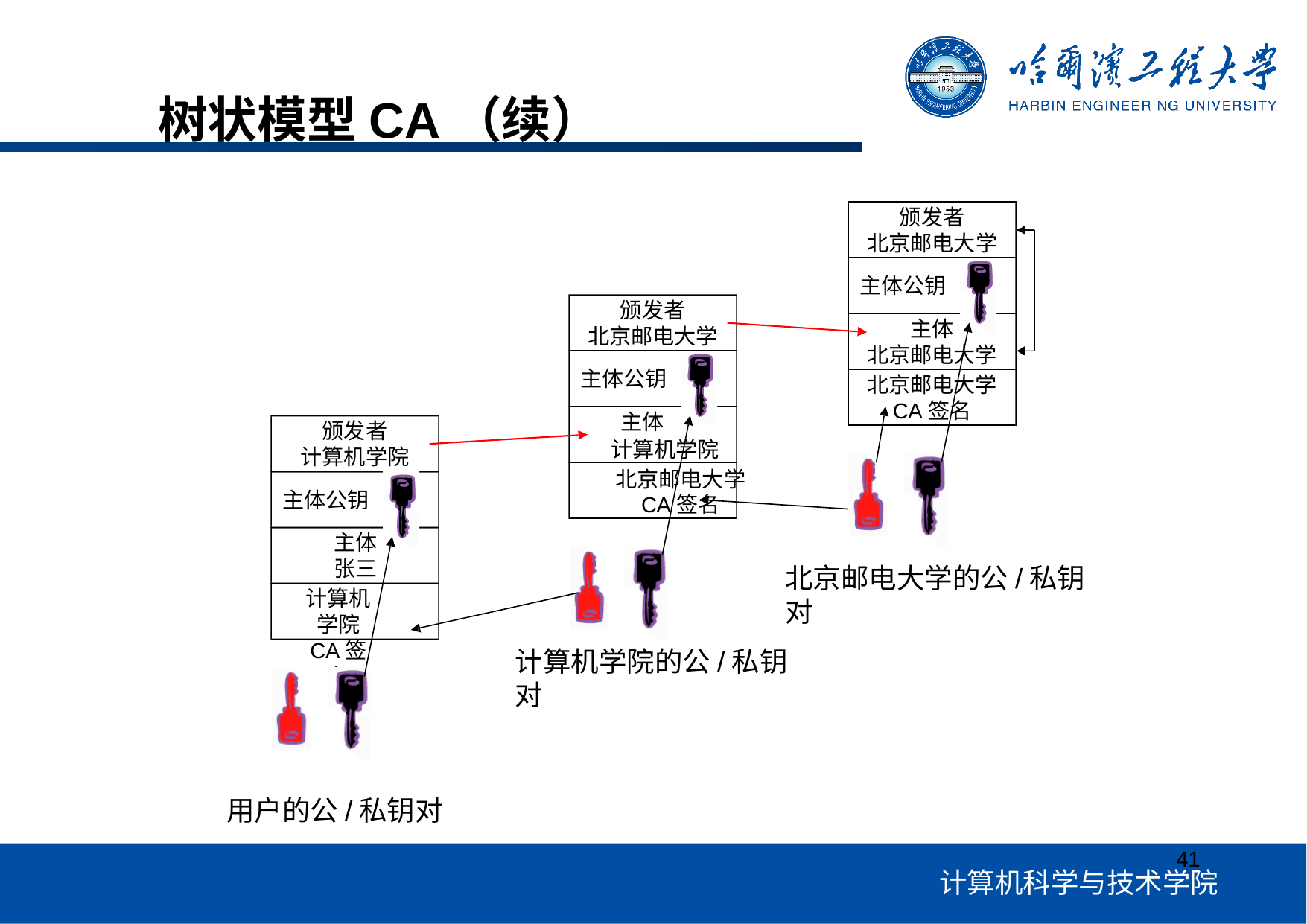

# 树状模型CA（续）

颁发者
北京邮电大学
主体公钥

颁发者
北京邮电大学

主体
北京邮电大学
北京邮电大学
CA签名

主体公钥

 主体
计算机学院
北京邮电大学
CA签名

颁发者 计算机学院

主体公钥

主体 张三
计算机学院
CA签名

北京邮电大学的公/私钥对

计算机学院的公/私钥对

用户的公/私钥对

41